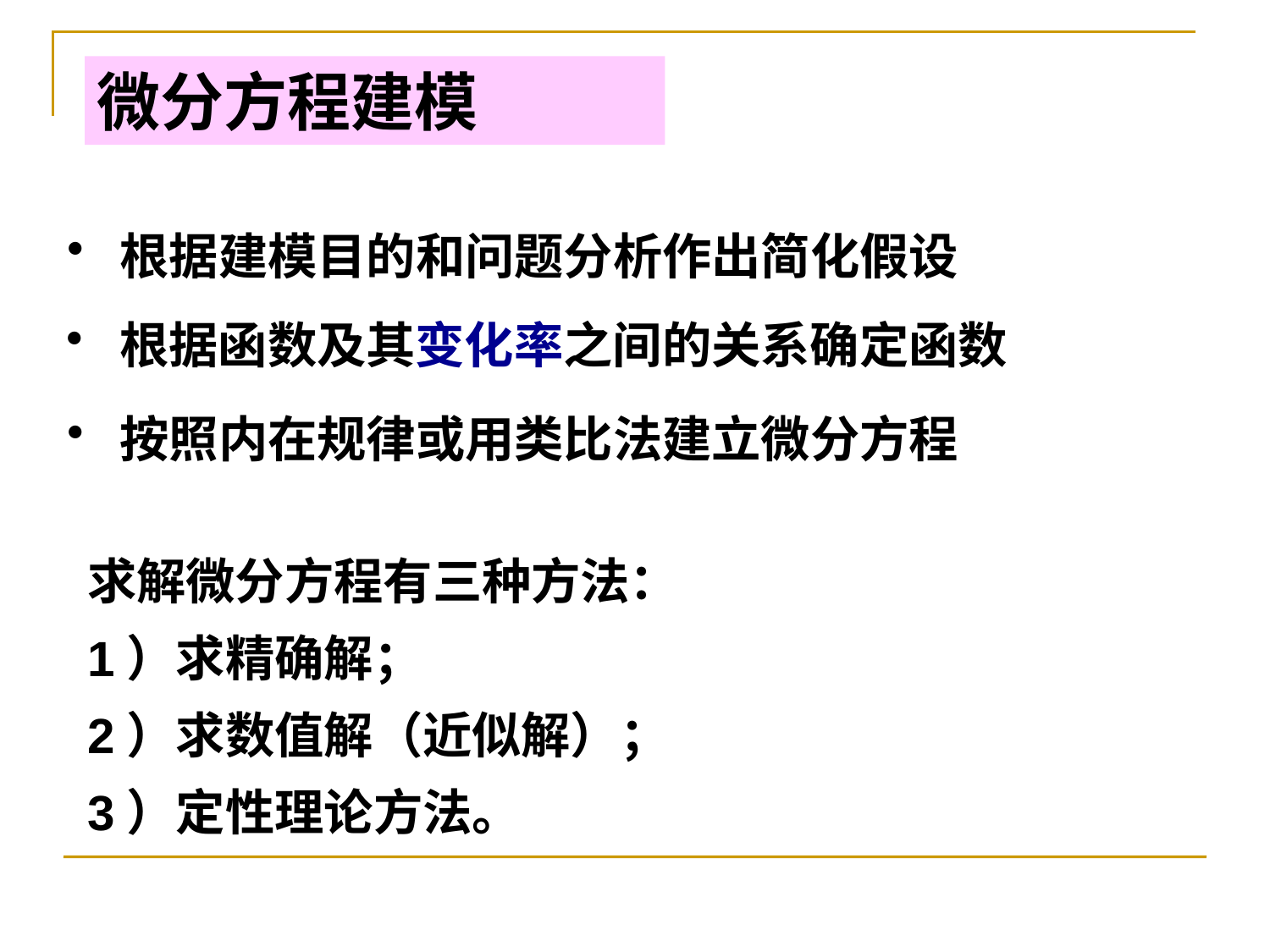

微分方程建模
 根据建模目的和问题分析作出简化假设
 根据函数及其变化率之间的关系确定函数
 按照内在规律或用类比法建立微分方程
求解微分方程有三种方法：
1）求精确解；
2）求数值解（近似解）；
3）定性理论方法。